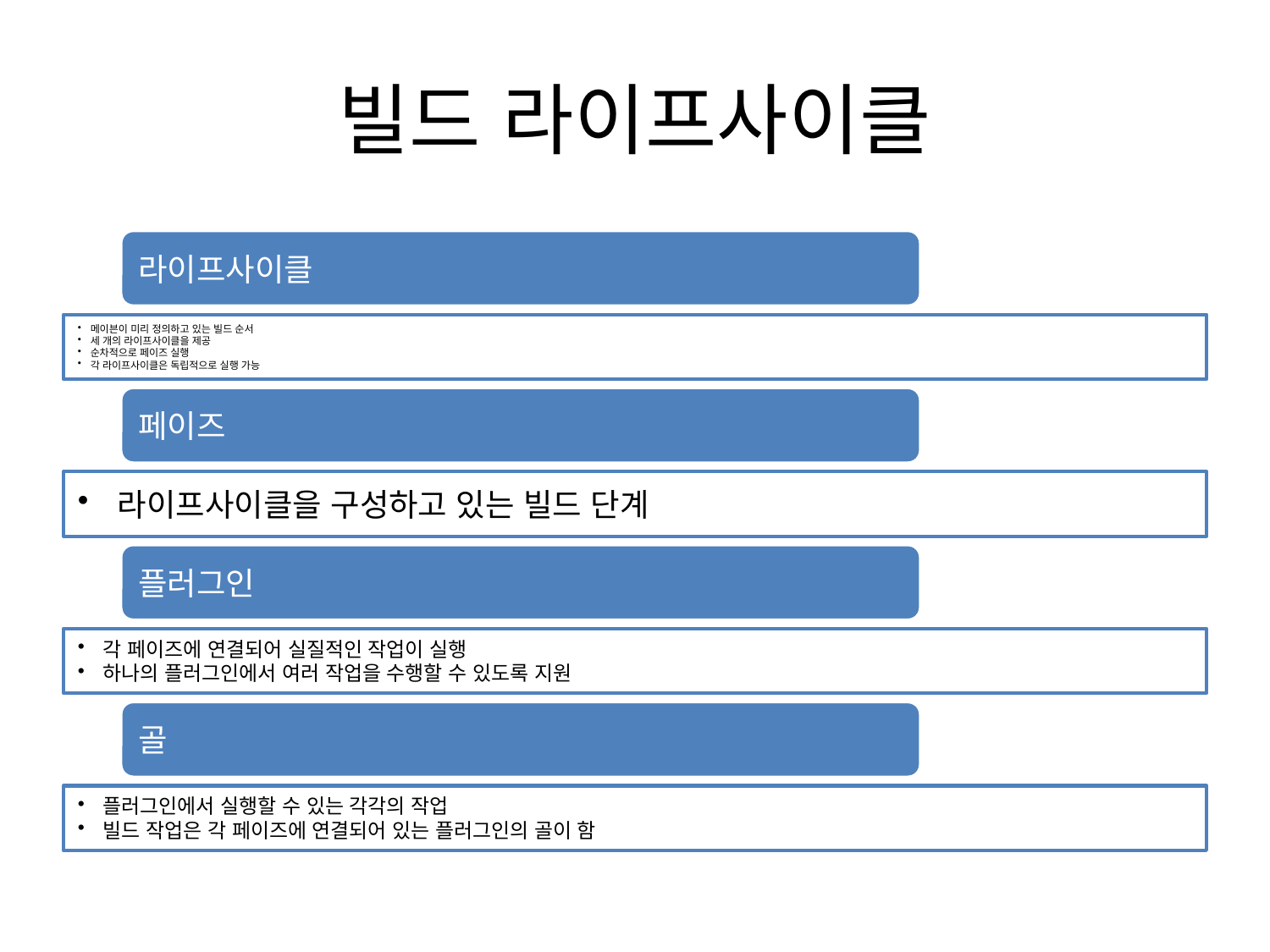

# 빌드 라이프사이클
라이프사이클
메이븐이 미리 정의하고 있는 빌드 순서
세 개의 라이프사이클을 제공
순차적으로 페이즈 실행
각 라이프사이클은 독립적으로 실행 가능
페이즈
라이프사이클을 구성하고 있는 빌드 단계
플러그인
각 페이즈에 연결되어 실질적인 작업이 실행
골
플러그인에서 실행할 수 있는 각각의 작업
하나의 플러그인에서 여러 작업을 수행할 수 있도록 지원
빌드 작업은 각 페이즈에 연결되어 있는 플러그인의 골이 함